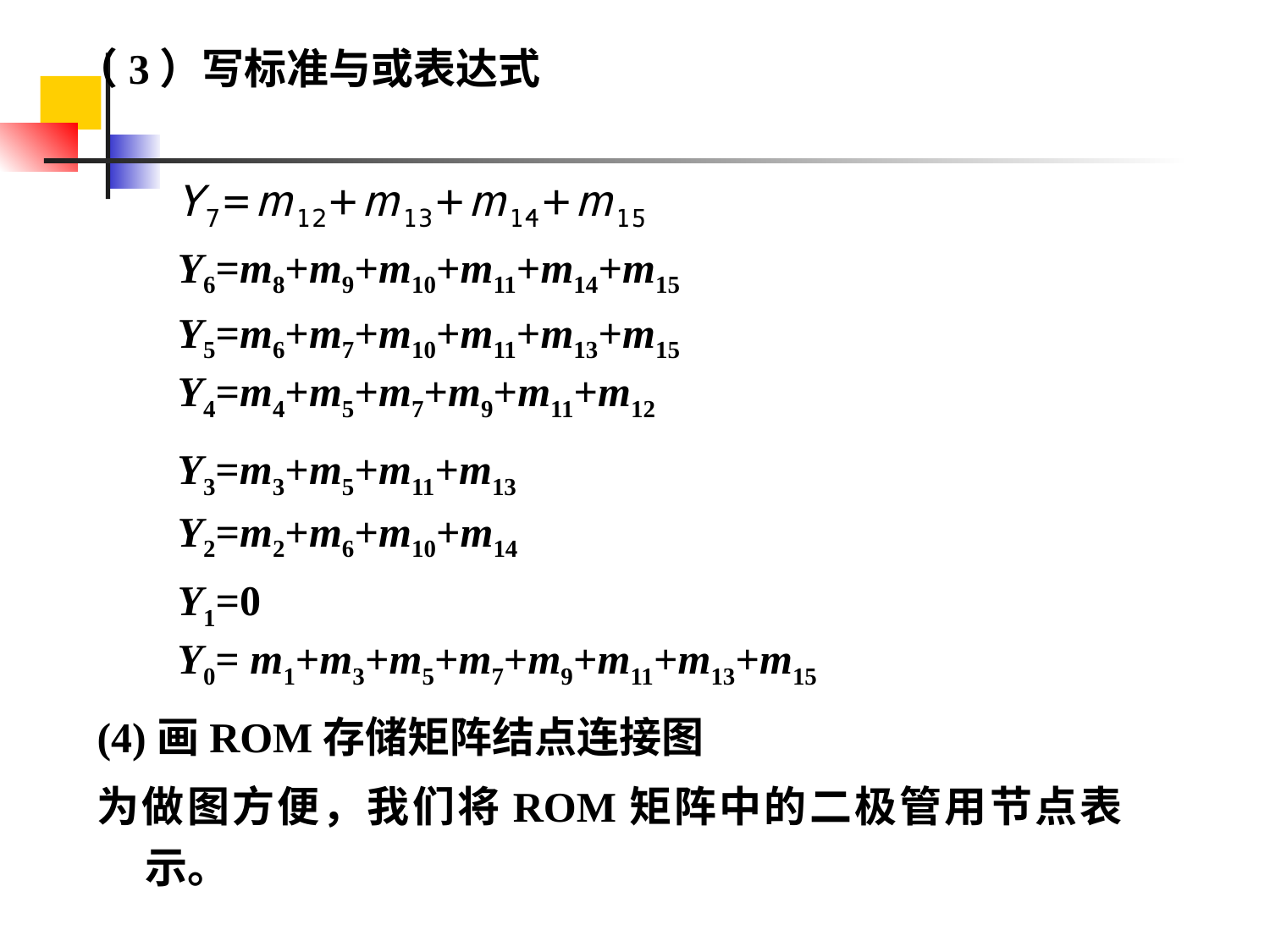

（3）写标准与或表达式
Y7=m12+m13+m14+m15
Y6=m8+m9+m10+m11+m14+m15
Y5=m6+m7+m10+m11+m13+m15
Y4=m4+m5+m7+m9+m11+m12
Y3=m3+m5+m11+m13
Y2=m2+m6+m10+m14
Y1=0
Y0= m1+m3+m5+m7+m9+m11+m13+m15
(4)画ROM存储矩阵结点连接图
为做图方便，我们将ROM矩阵中的二极管用节点表示。